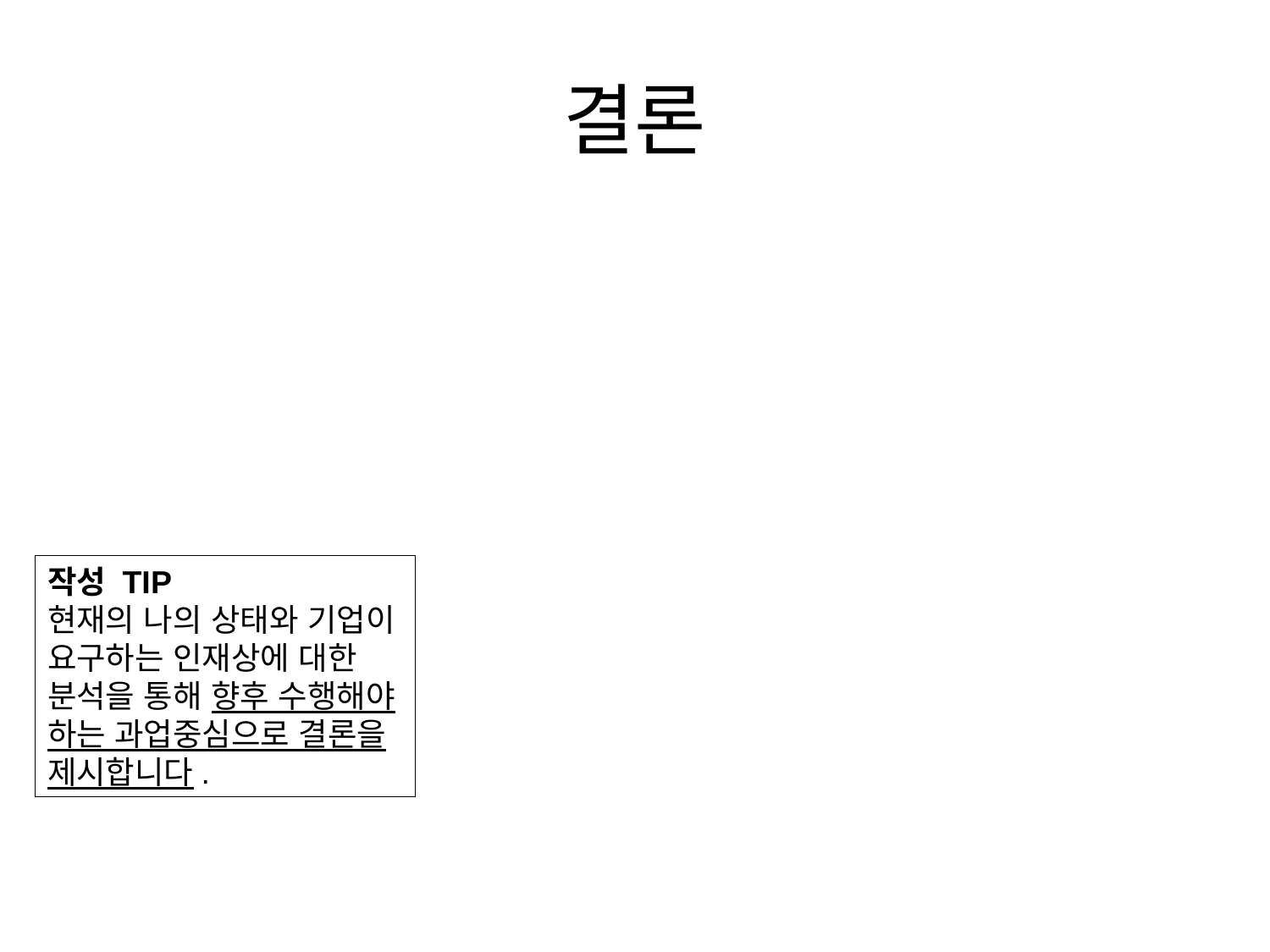

# 결론
작성 TIP
현재의 나의 상태와 기업이 요구하는 인재상에 대한 분석을 통해 향후 수행해야 하는 과업중심으로 결론을 제시합니다.